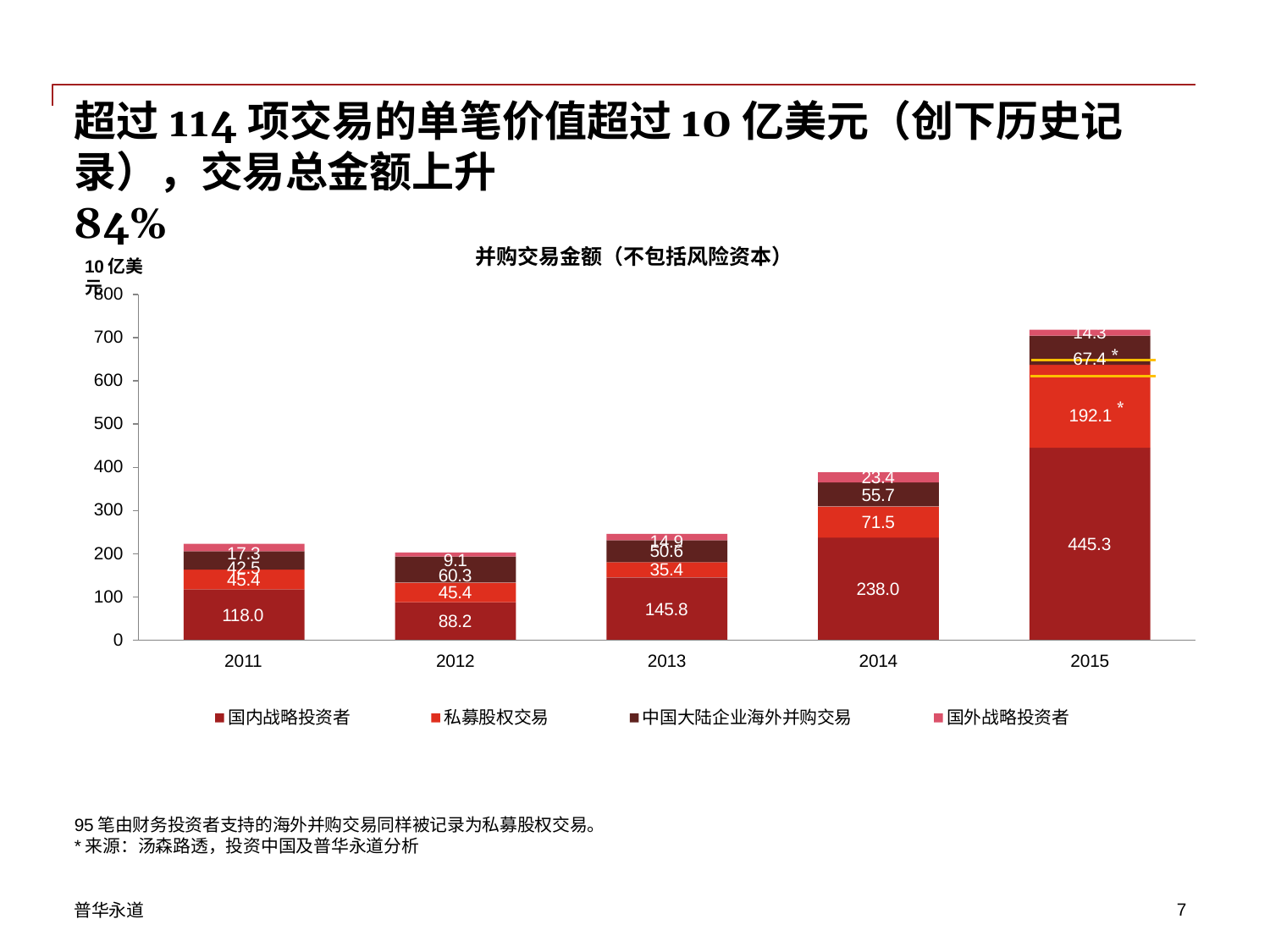

# 超过114项交易的单笔价值超过10亿美元（创下历史记
录），交易总金额上升84%
并购交易金额（不包括风险资本）
10亿美元
800

14.3
700

67.4 *

600
192.1 *

500

400
23.4

55.7
300

71.5
14.9
445.3

200
17.3
50.6
35.4

9.1

42.5

60.3
45.4

238.0
45.4

100

145.8

118.0
88.2
0

2011
2012
2013
2014
2015
国内战略投资者
私募股权交易
中国大陆企业海外并购交易
国外战略投资者

95笔由财务投资者支持的海外并购交易同样被记录为私募股权交易。
*来源：汤森路透，投资中国及普华永道分析
普华永道
7